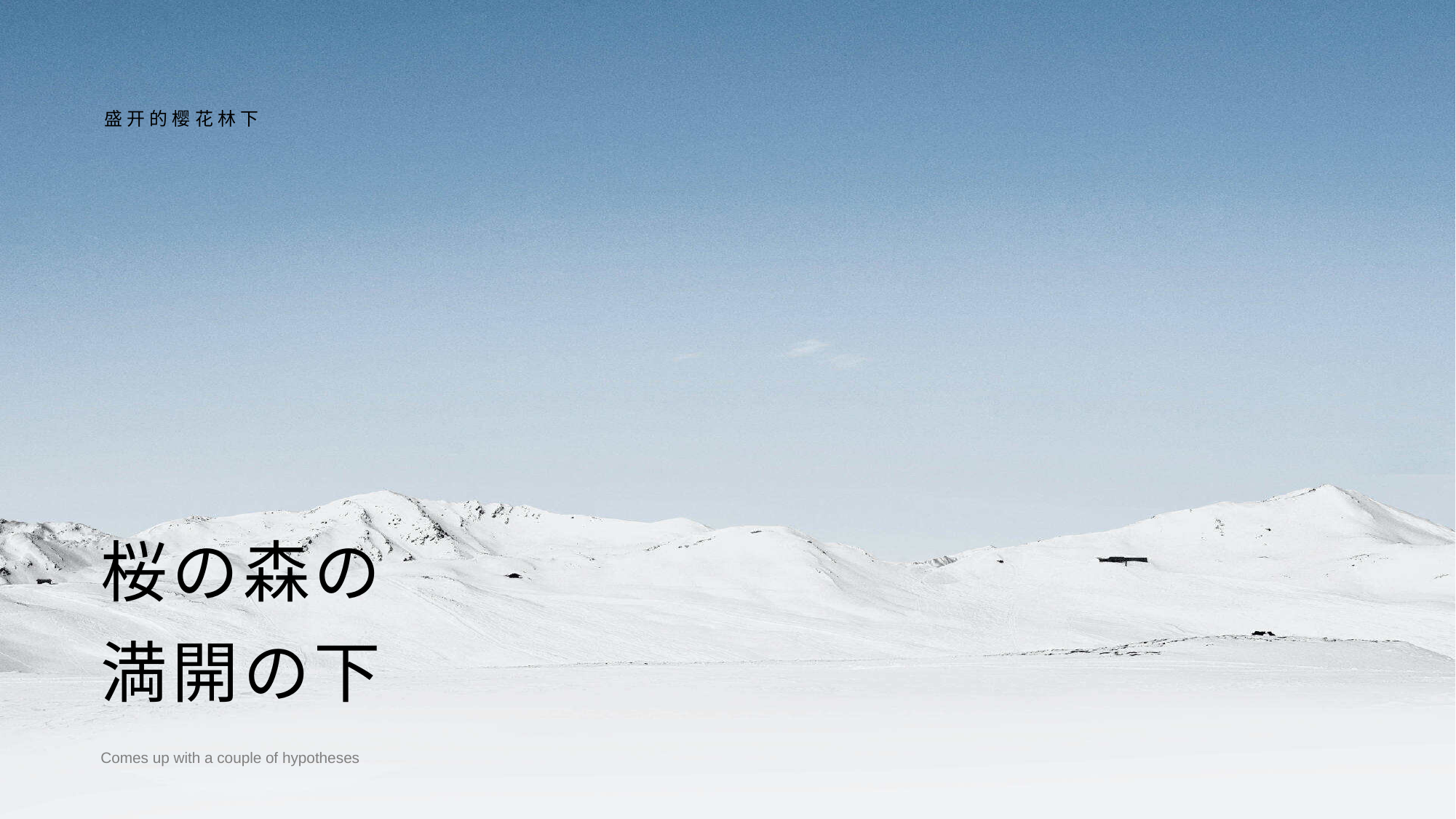

盛开的樱花林下
# 桜の森の 満開の下
Comes up with a couple of hypotheses